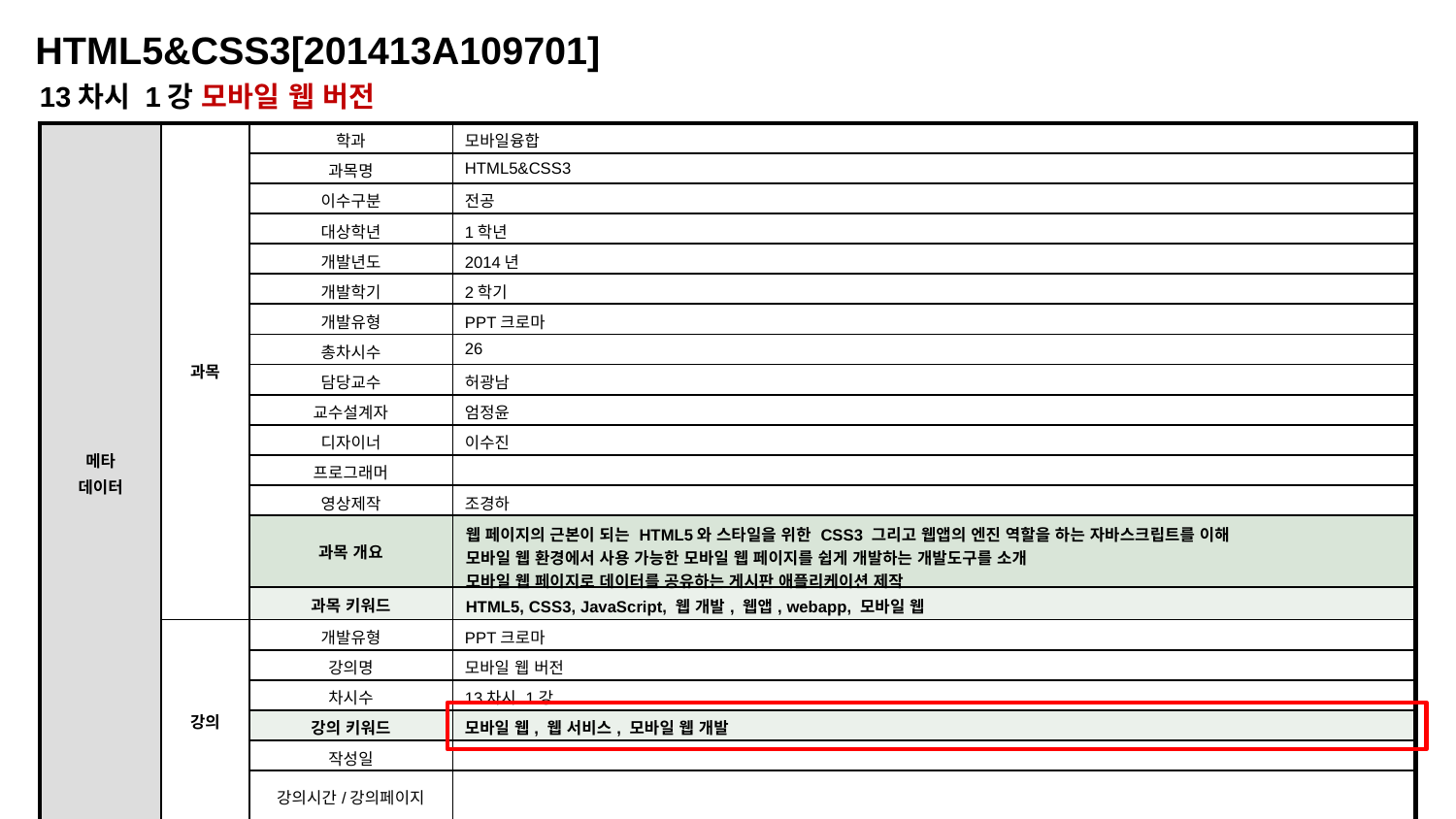

HTML5&CSS3[201413A109701]
13차시 1강 모바일 웹 버전
| 메타 데이터 | 과목 | 학과 | 모바일융합 |
| --- | --- | --- | --- |
|  |  | 과목명 | HTML5&CSS3 |
|  |  | 이수구분 | 전공 |
|  |  | 대상학년 | 1학년 |
|  |  | 개발년도 | 2014년 |
|  |  | 개발학기 | 2학기 |
|  |  | 개발유형 | PPT크로마 |
|  |  | 총차시수 | 26 |
|  |  | 담당교수 | 허광남 |
|  |  | 교수설계자 | 엄정윤 |
|  |  | 디자이너 | 이수진 |
|  |  | 프로그래머 |  |
|  |  | 영상제작 | 조경하 |
|  |  | 과목 개요 | 웹 페이지의 근본이 되는 HTML5와 스타일을 위한 CSS3 그리고 웹앱의 엔진 역할을 하는 자바스크립트를 이해 모바일 웹 환경에서 사용 가능한 모바일 웹 페이지를 쉽게 개발하는 개발도구를 소개 모바일 웹 페이지로 데이터를 공유하는 게시판 애플리케이션 제작 |
|  |  | 과목 키워드 | HTML5, CSS3, JavaScript, 웹 개발, 웹앱, webapp, 모바일 웹 |
|  | 강의 | 개발유형 | PPT크로마 |
|  |  | 강의명 | 모바일 웹 버전 |
|  |  | 차시수 | 13차시 1강 |
|  |  | 강의 키워드 | 모바일 웹, 웹 서비스, 모바일 웹 개발 |
|  |  | 작성일 |  |
|  |  | 강의시간/강의페이지 |  |